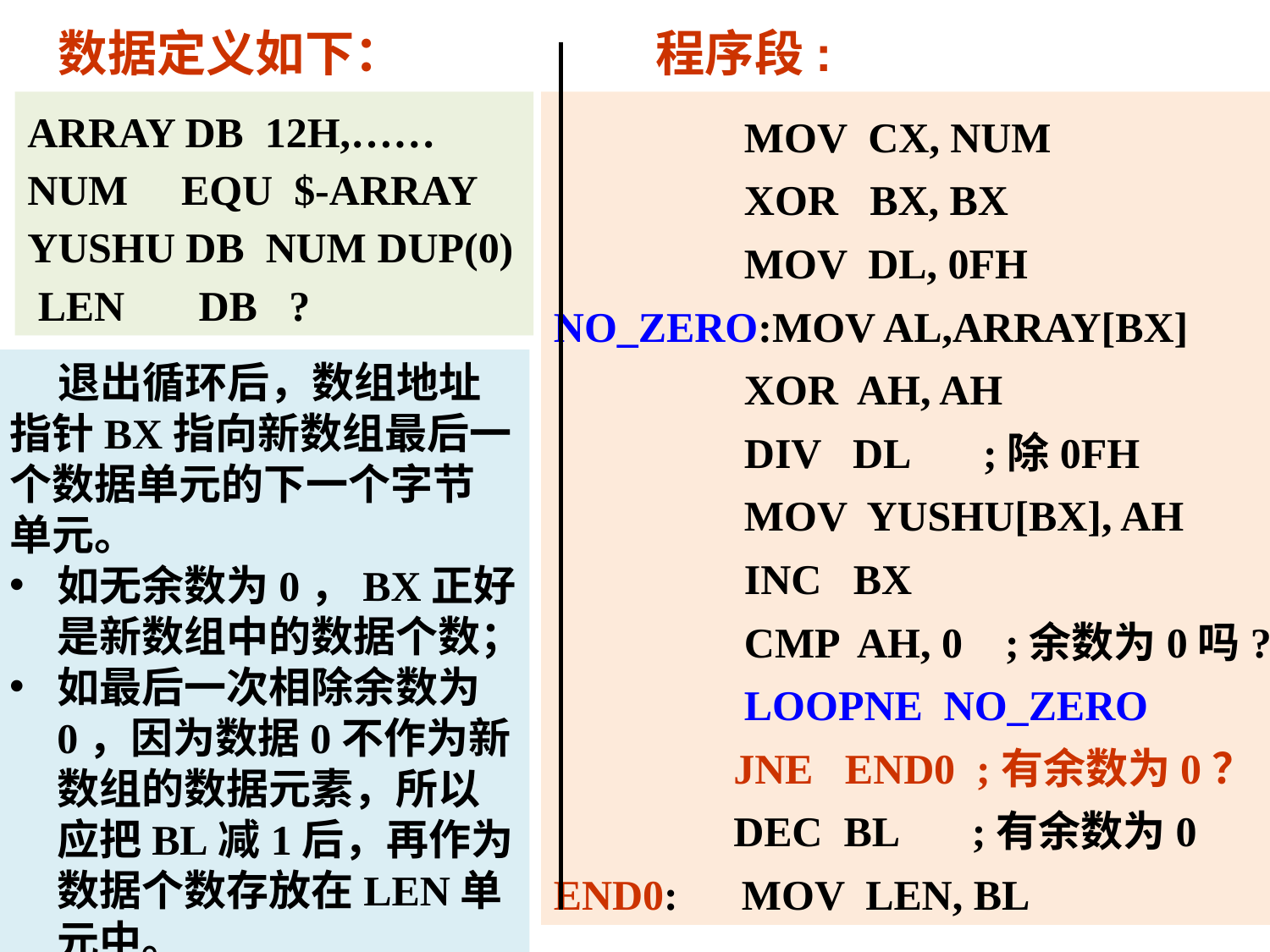

数据定义如下：
程序段:

ARRAY DB  12H,……
NUM     EQU  $-ARRAY
YUSHU DB  NUM DUP(0)  LEN       DB   ?
	      MOV  CX, NUM
	      XOR   BX, BX
	      MOV  DL, 0FH
NO_ZERO:MOV AL,ARRAY[BX]
	      XOR  AH, AH
	      DIV   DL       ;除0FH
 	      MOV  YUSHU[BX], AH
	      INC   BX
	      CMP  AH, 0    ;余数为0吗?
	      LOOPNE  NO_ZERO
	     JNE   END0  ;有余数为0？
	     DEC  BL       ;有余数为0
END0:      MOV  LEN, BL
    退出循环后，数组地址指针BX指向新数组最后一个数据单元的下一个字节单元。
如无余数为0，BX正好是新数组中的数据个数；
如最后一次相除余数为0，因为数据0不作为新数组的数据元素，所以应把BL减1后，再作为数据个数存放在LEN单元中。
95